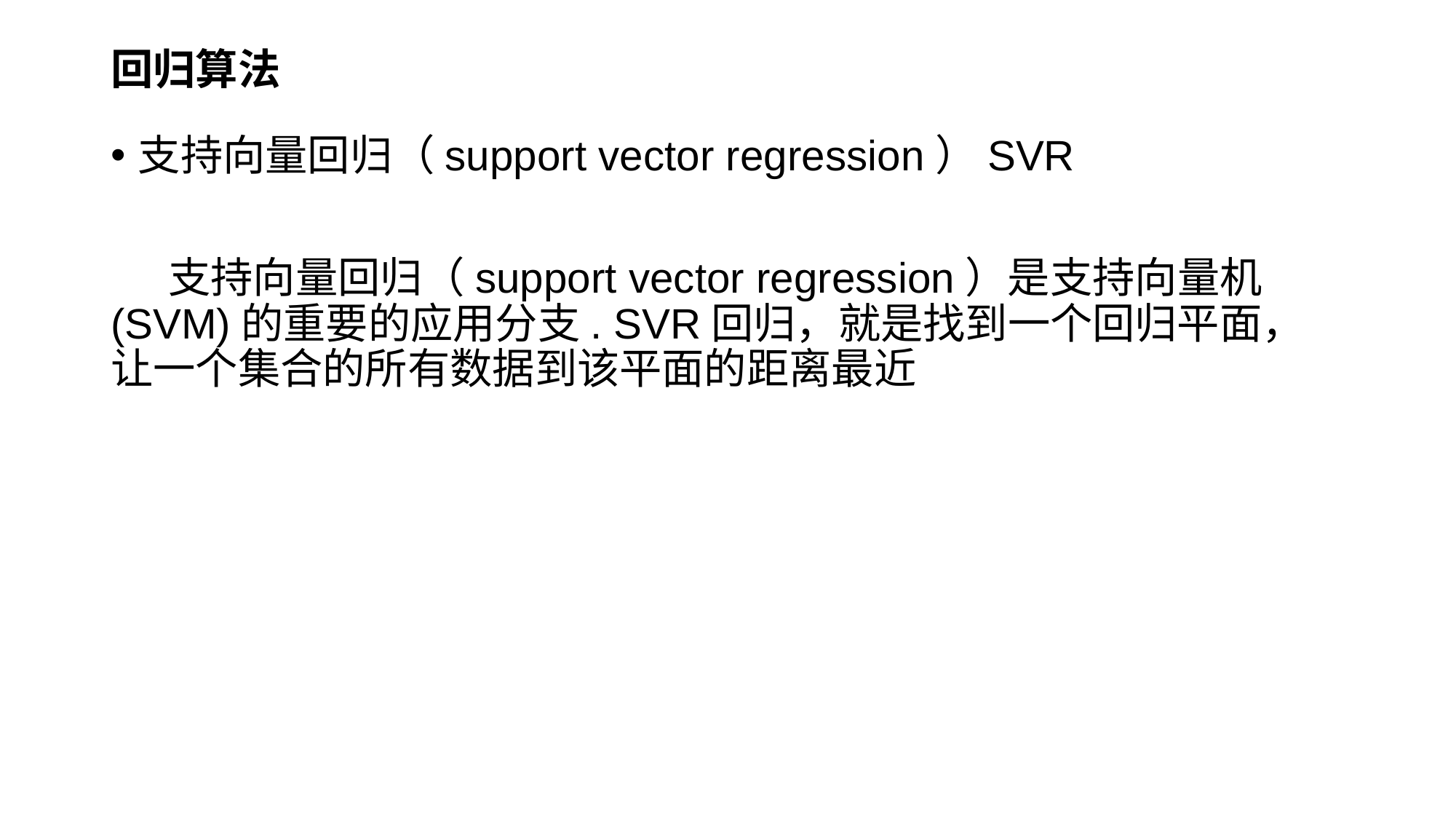

# 回归算法
支持向量回归（support vector regression）SVR

     支持向量回归（support vector regression）是支持向量机(SVM)的重要的应用分支. SVR回归，就是找到一个回归平面，让一个集合的所有数据到该平面的距离最近